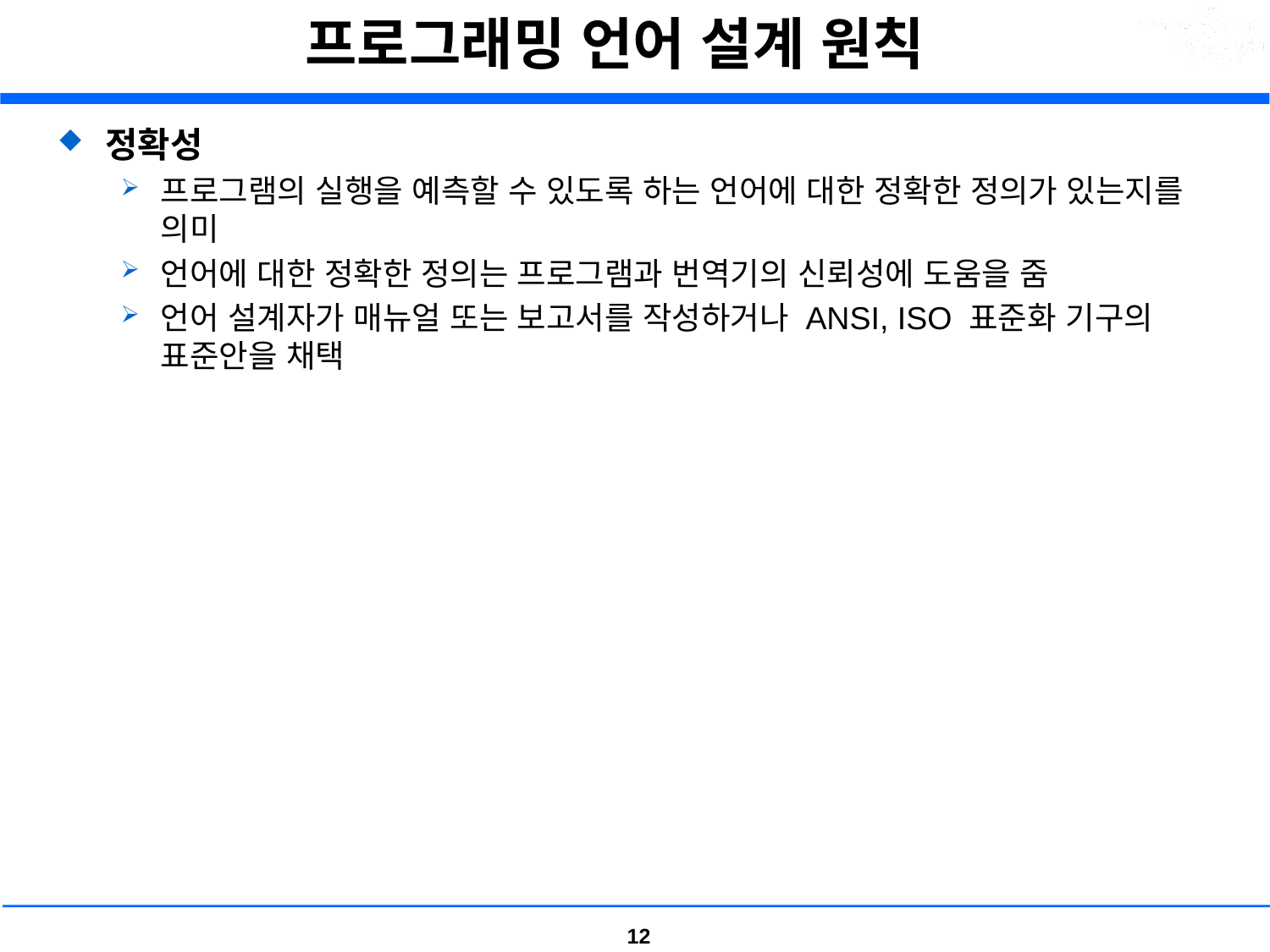

# 프로그래밍 언어 설계 원칙
정확성
프로그램의 실행을 예측할 수 있도록 하는 언어에 대한 정확한 정의가 있는지를 의미
언어에 대한 정확한 정의는 프로그램과 번역기의 신뢰성에 도움을 줌
언어 설계자가 매뉴얼 또는 보고서를 작성하거나 ANSI, ISO 표준화 기구의 표준안을 채택